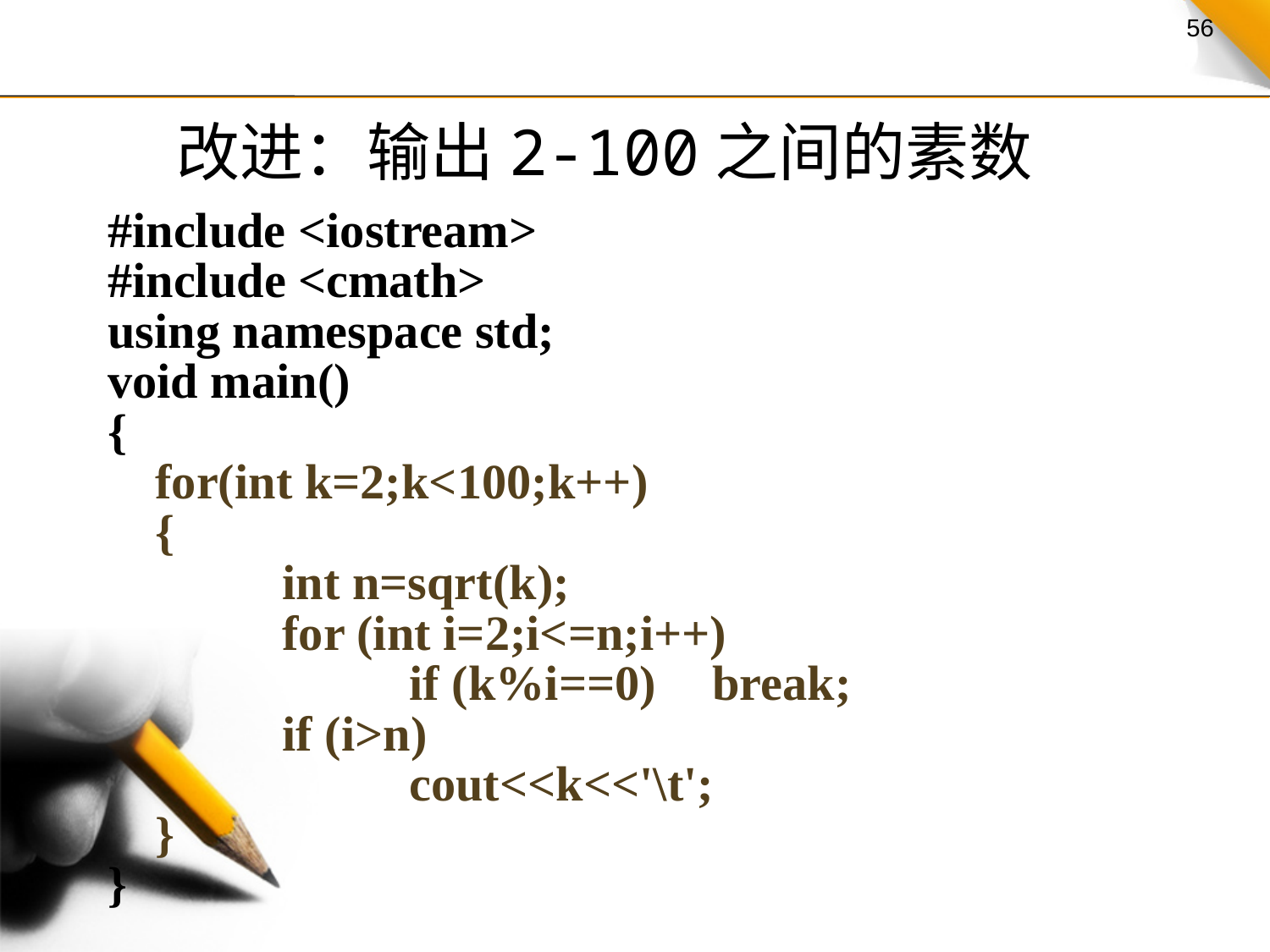

# 改进：输出2-100之间的素数
#include <iostream>
#include <cmath>
using namespace std;
void main()
{
	for(int k=2;k<100;k++)
	{
		int n=sqrt(k);
		for (int i=2;i<=n;i++)
			if (k%i==0)	    break;
		if (i>n)
			cout<<k<<'\t';
	}
}